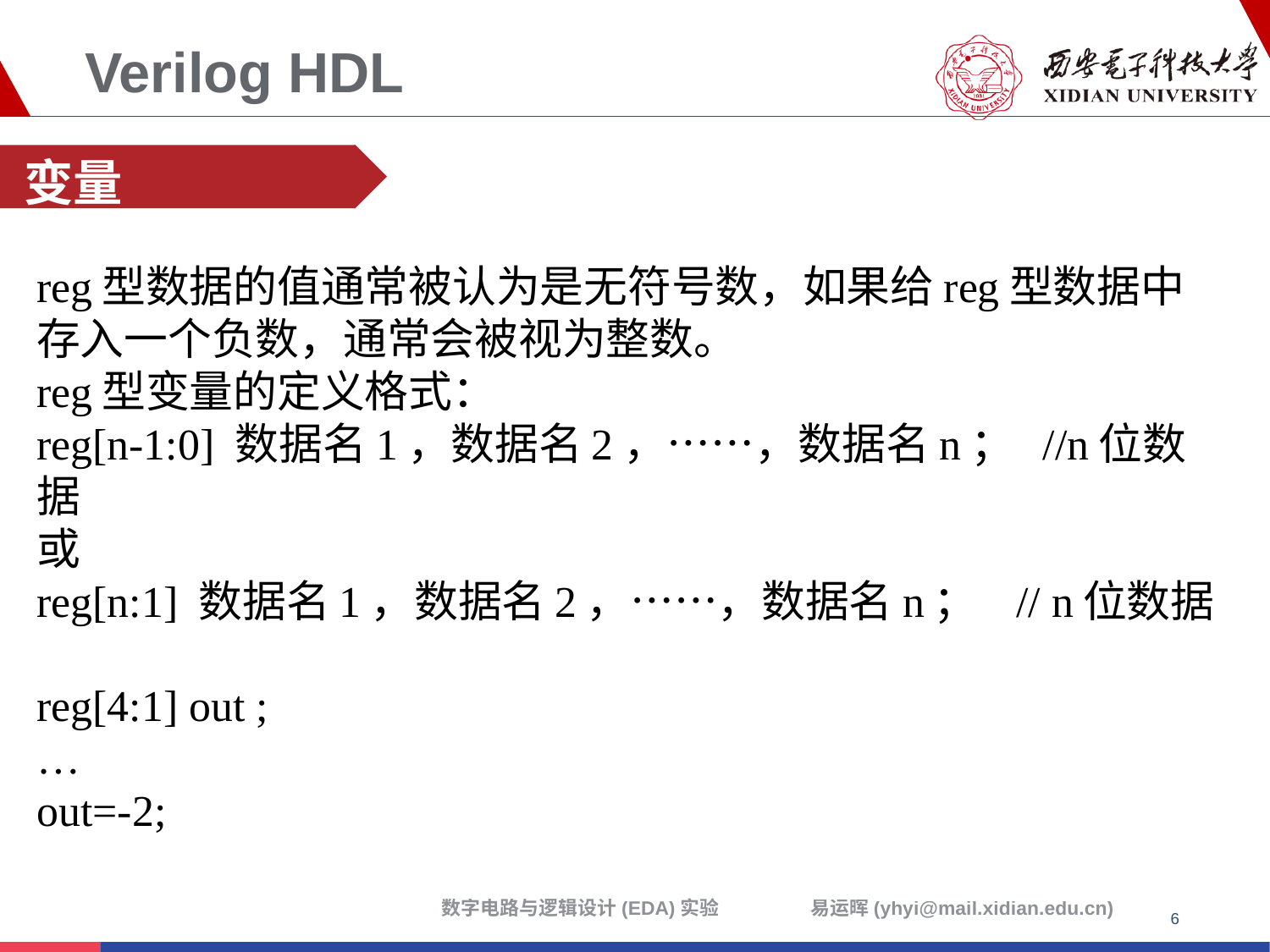

# Verilog HDL
变量
reg型数据的值通常被认为是无符号数，如果给reg型数据中存入一个负数，通常会被视为整数。
reg型变量的定义格式：
reg[n-1:0] 数据名1，数据名2，……，数据名n；  //n位数据
或
reg[n:1] 数据名1，数据名2，……，数据名n；   // n位数据

reg[4:1] out ;
…
out=-2;

6